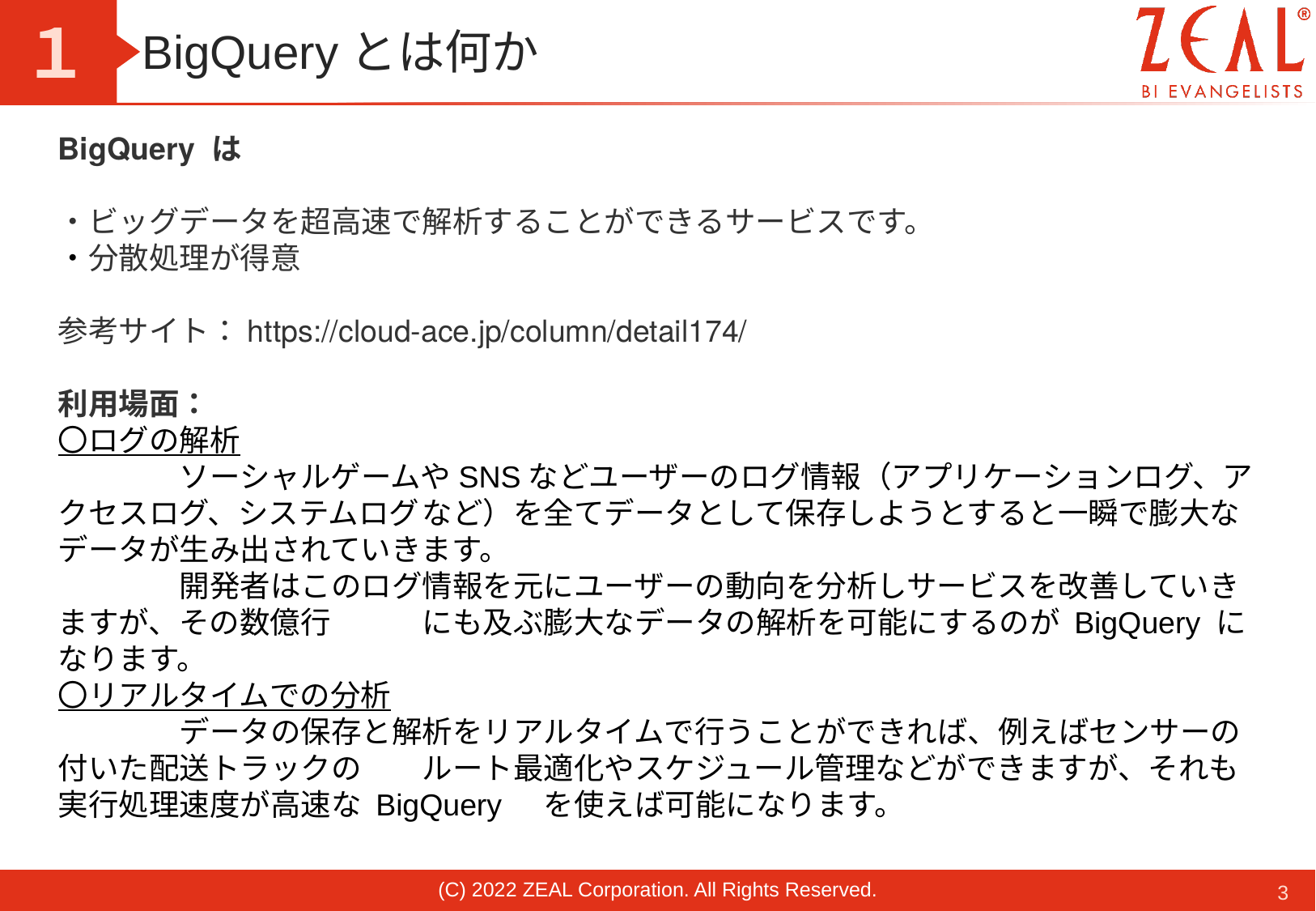

１
# BigQueryとは何か

BigQuery は

・ビッグデータを超高速で解析することができるサービスです。
・分散処理が得意

参考サイト：https://cloud-ace.jp/column/detail174/
利用場面：
〇ログの解析
	ソーシャルゲームやSNSなどユーザーのログ情報（アプリケーションログ、アクセスログ、システムログ	など）を全てデータとして保存しようとすると一瞬で膨大なデータが生み出されていきます。
	開発者はこのログ情報を元にユーザーの動向を分析しサービスを改善していきますが、その数億行	にも及ぶ膨大なデータの解析を可能にするのが BigQuery になります。
〇リアルタイムでの分析
	データの保存と解析をリアルタイムで行うことができれば、例えばセンサーの付いた配送トラックの	ルート最適化やスケジュール管理などができますが、それも実行処理速度が高速な BigQuery 	を使えば可能になります。